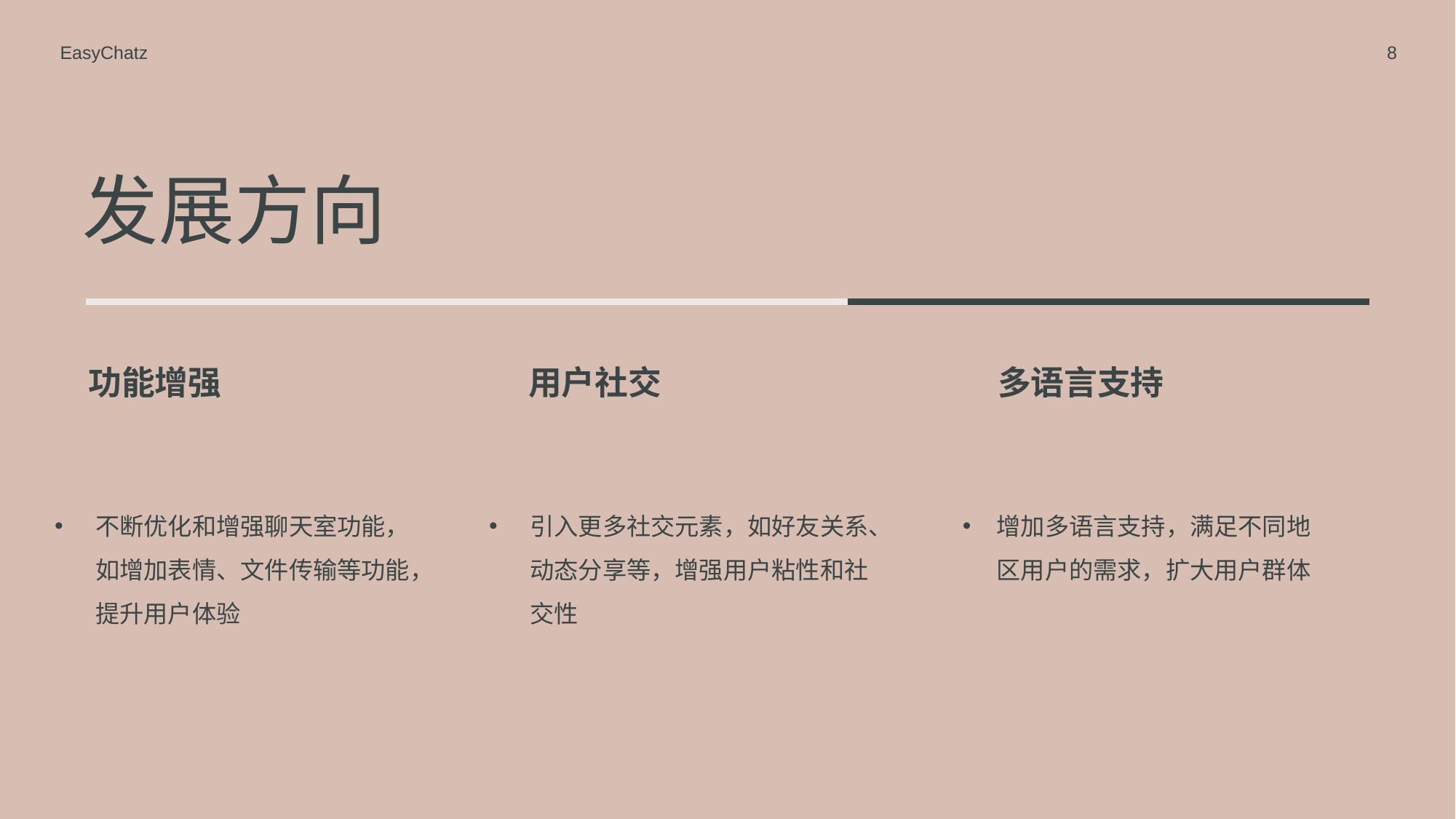

EasyChatz
8
# 发展方向
功能增强
用户社交
多语言支持
引入更多社交元素，如好友关系、动态分享等，增强用户粘性和社交性
不断优化和增强聊天室功能，如增加表情、文件传输等功能，提升用户体验
增加多语言支持，满足不同地区用户的需求，扩大用户群体